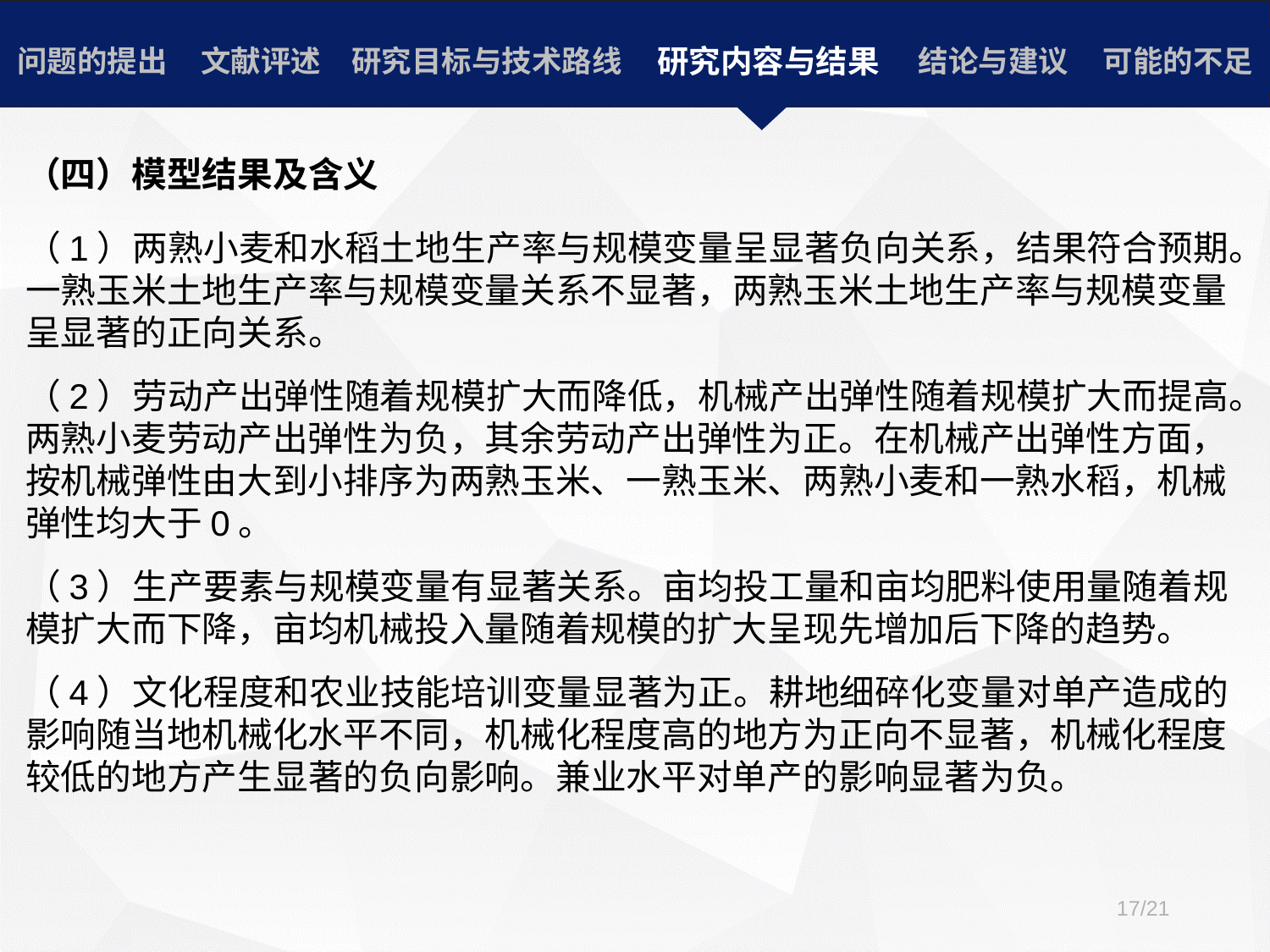

| 问题的提出 | 文献评述 | 研究目标与技术路线 | 研究内容与结果 | 结论与建议 | 可能的不足 |
| --- | --- | --- | --- | --- | --- |

（四）模型结果及含义
（1）两熟小麦和水稻土地生产率与规模变量呈显著负向关系，结果符合预期。一熟玉米土地生产率与规模变量关系不显著，两熟玉米土地生产率与规模变量呈显著的正向关系。
（2）劳动产出弹性随着规模扩大而降低，机械产出弹性随着规模扩大而提高。两熟小麦劳动产出弹性为负，其余劳动产出弹性为正。在机械产出弹性方面，按机械弹性由大到小排序为两熟玉米、一熟玉米、两熟小麦和一熟水稻，机械弹性均大于0。
（3）生产要素与规模变量有显著关系。亩均投工量和亩均肥料使用量随着规模扩大而下降，亩均机械投入量随着规模的扩大呈现先增加后下降的趋势。
（4）文化程度和农业技能培训变量显著为正。耕地细碎化变量对单产造成的影响随当地机械化水平不同，机械化程度高的地方为正向不显著，机械化程度较低的地方产生显著的负向影响。兼业水平对单产的影响显著为负。
17/21